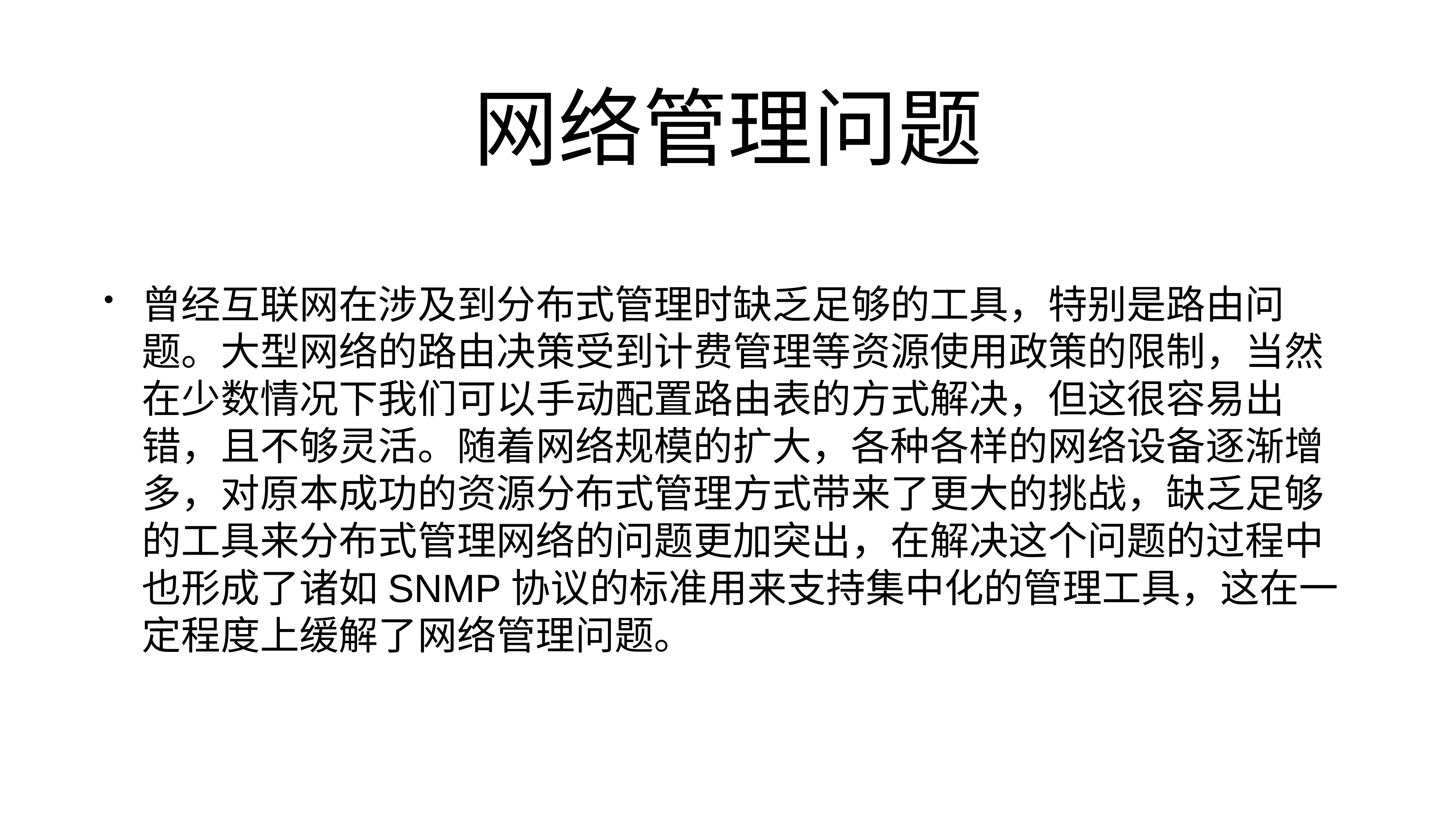

# 网络管理问题
曾经互联网在涉及到分布式管理时缺乏足够的工具，特别是路由问题。大型网络的路由决策受到计费管理等资源使用政策的限制，当然在少数情况下我们可以手动配置路由表的方式解决，但这很容易出错，且不够灵活。随着网络规模的扩大，各种各样的网络设备逐渐增多，对原本成功的资源分布式管理方式带来了更大的挑战，缺乏足够的工具来分布式管理网络的问题更加突出，在解决这个问题的过程中也形成了诸如SNMP协议的标准用来支持集中化的管理工具，这在一定程度上缓解了网络管理问题。